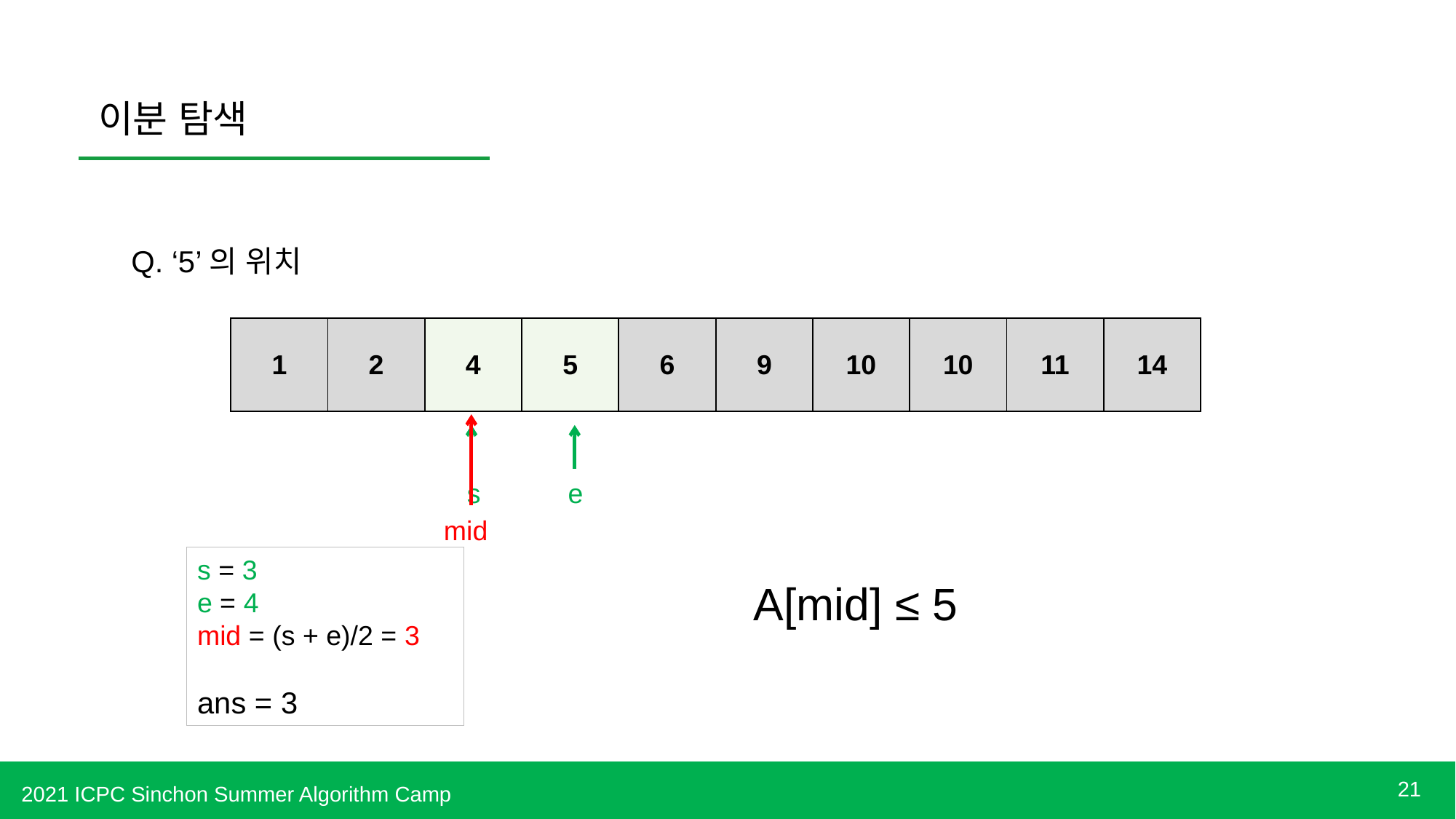

이분 탐색
Q. ‘5’의 위치
| 1 | 2 | 4 | 5 | 6 | 9 | 10 | 10 | 11 | 14 |
| --- | --- | --- | --- | --- | --- | --- | --- | --- | --- |
s
e
mid
s = 3
e = 4
mid = (s + e)/2 = 3

ans = 3
A[mid] ≤ 5

21
2021 ICPC Sinchon Summer Algorithm Camp